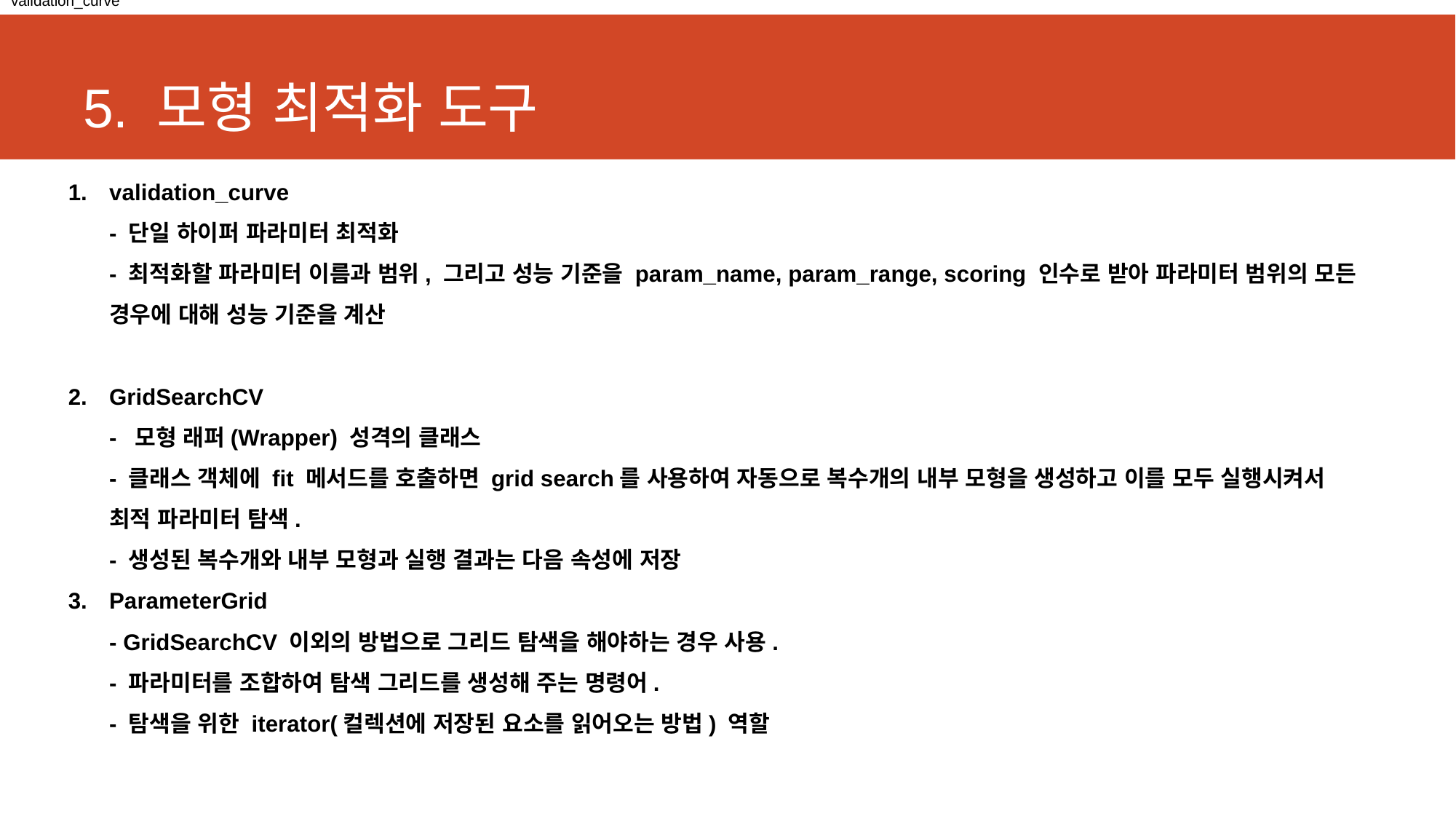

validation_curve
# 5. 모형 최적화 도구
validation_curve
- 단일 하이퍼 파라미터 최적화
- 최적화할 파라미터 이름과 범위, 그리고 성능 기준을 param_name, param_range, scoring 인수로 받아 파라미터 범위의 모든 경우에 대해 성능 기준을 계산

GridSearchCV
-  모형 래퍼(Wrapper) 성격의 클래스
- 클래스 객체에 fit 메서드를 호출하면 grid search를 사용하여 자동으로 복수개의 내부 모형을 생성하고 이를 모두 실행시켜서 최적 파라미터 탐색.
- 생성된 복수개와 내부 모형과 실행 결과는 다음 속성에 저장
ParameterGrid
- GridSearchCV 이외의 방법으로 그리드 탐색을 해야하는 경우 사용.
- 파라미터를 조합하여 탐색 그리드를 생성해 주는 명령어.
- 탐색을 위한 iterator(컬렉션에 저장된 요소를 읽어오는 방법) 역할